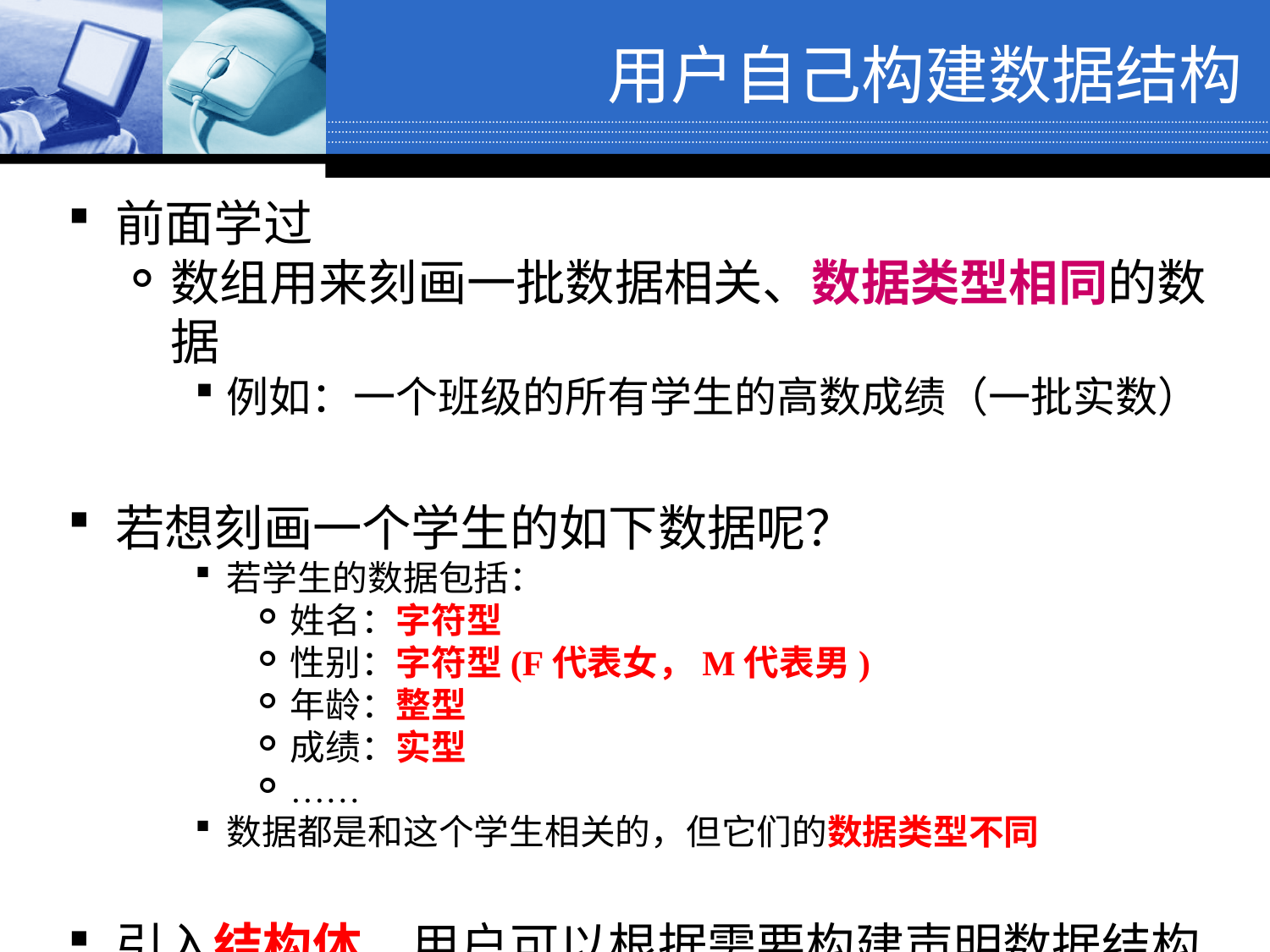

用户自己构建数据结构
前面学过
数组用来刻画一批数据相关、数据类型相同的数据
例如：一个班级的所有学生的高数成绩（一批实数）

若想刻画一个学生的如下数据呢？
若学生的数据包括：
姓名：字符型
性别：字符型(F代表女，M代表男)
年龄：整型
成绩：实型
……
数据都是和这个学生相关的，但它们的数据类型不同

引入结构体，用户可以根据需要构建声明数据结构